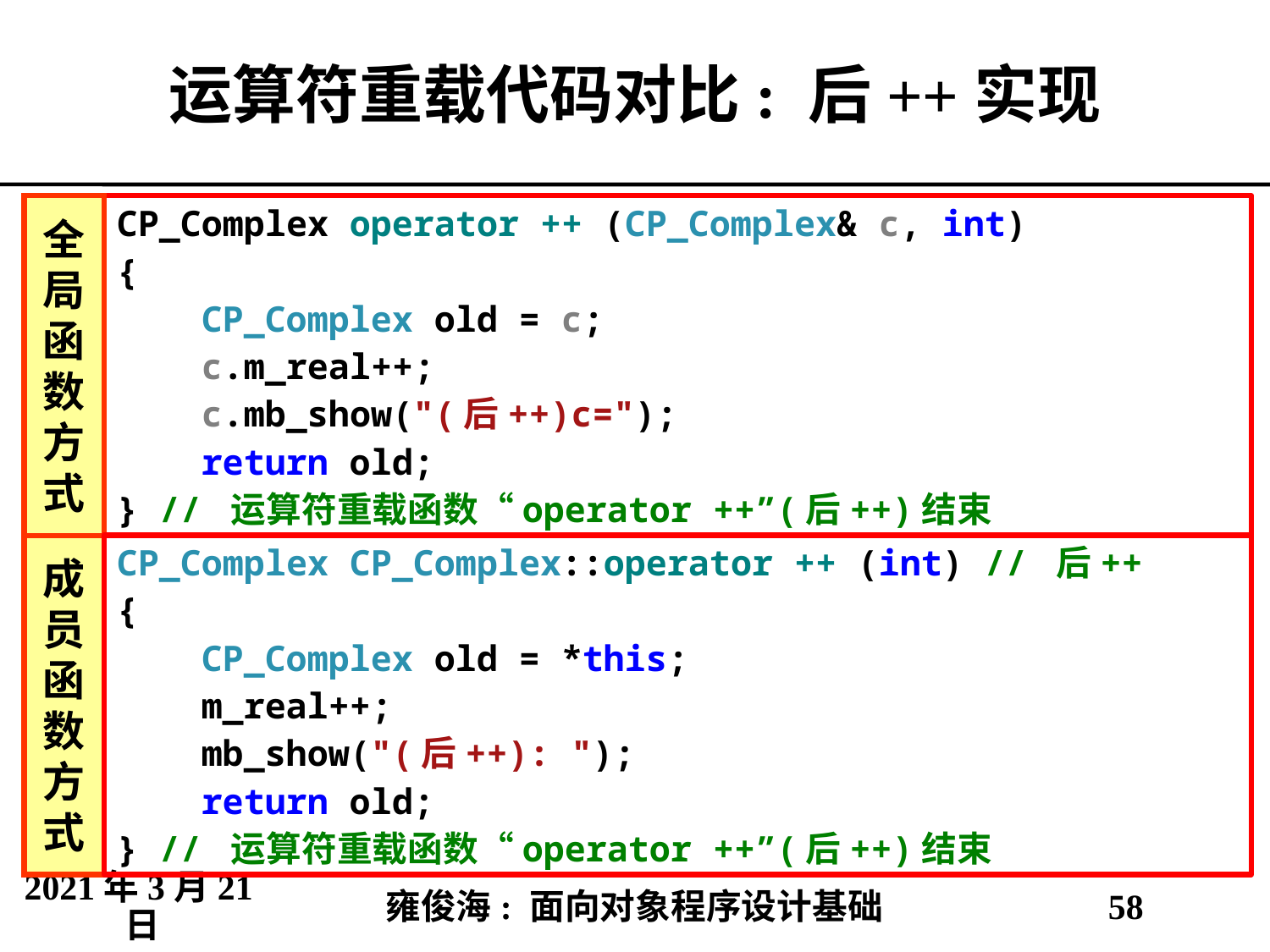

# 运算符重载代码对比: 后++实现

全局函数方式
CP_Complex operator ++ (CP_Complex& c, int)
{
    CP_Complex old = c;
    c.m_real++;
    c.mb_show("(后++)c=");
    return old;
} // 运算符重载函数“operator ++”(后++)结束
成员函数方式
CP_Complex CP_Complex::operator ++ (int) // 后++
{
    CP_Complex old = *this;
    m_real++;
    mb_show("(后++): ");
    return old;
} // 运算符重载函数“operator ++”(后++)结束
2021年3月21日
雍俊海: 面向对象程序设计基础
58